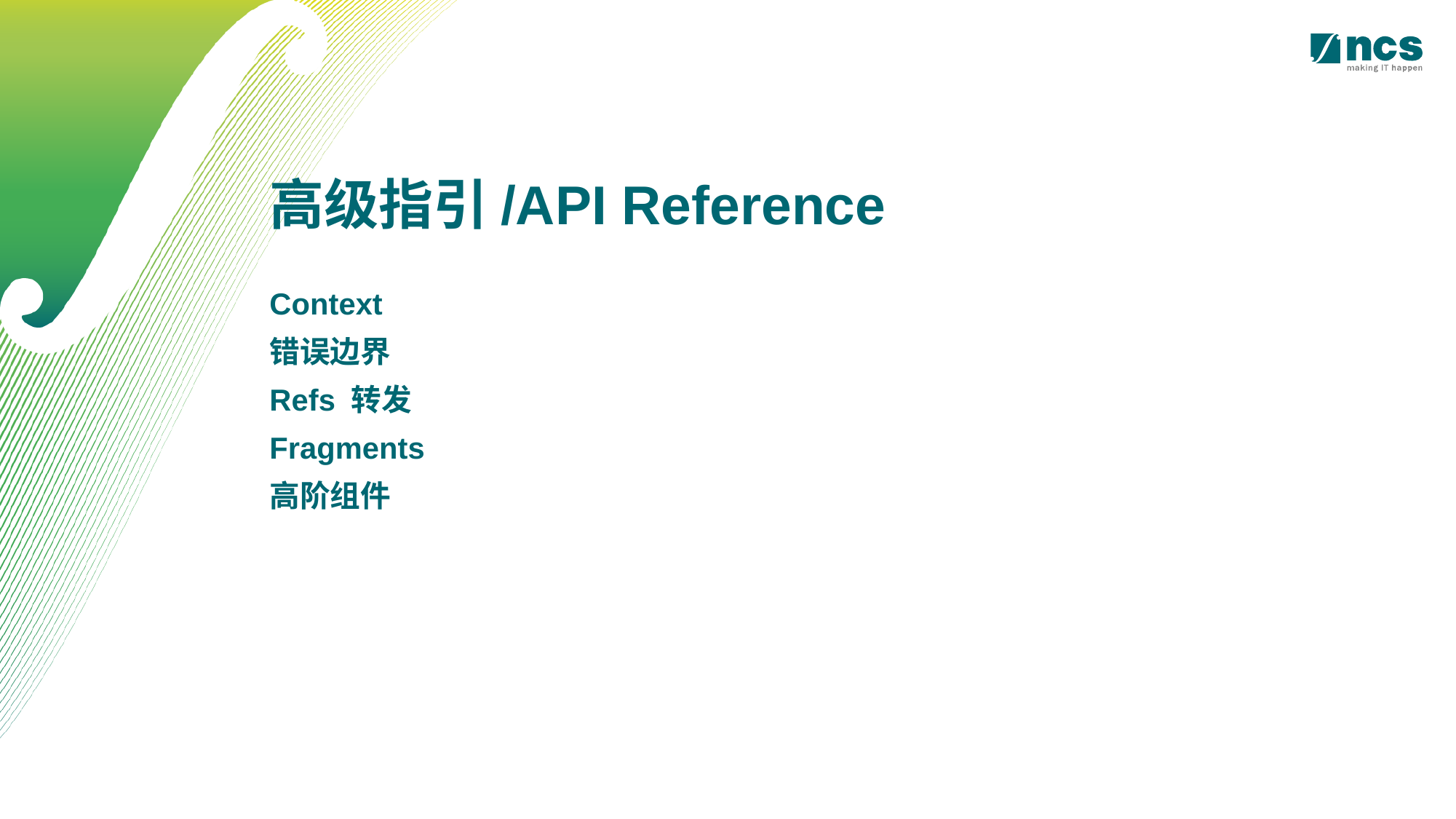

高级指引/API Reference
Context
错误边界
Refs 转发
Fragments
高阶组件